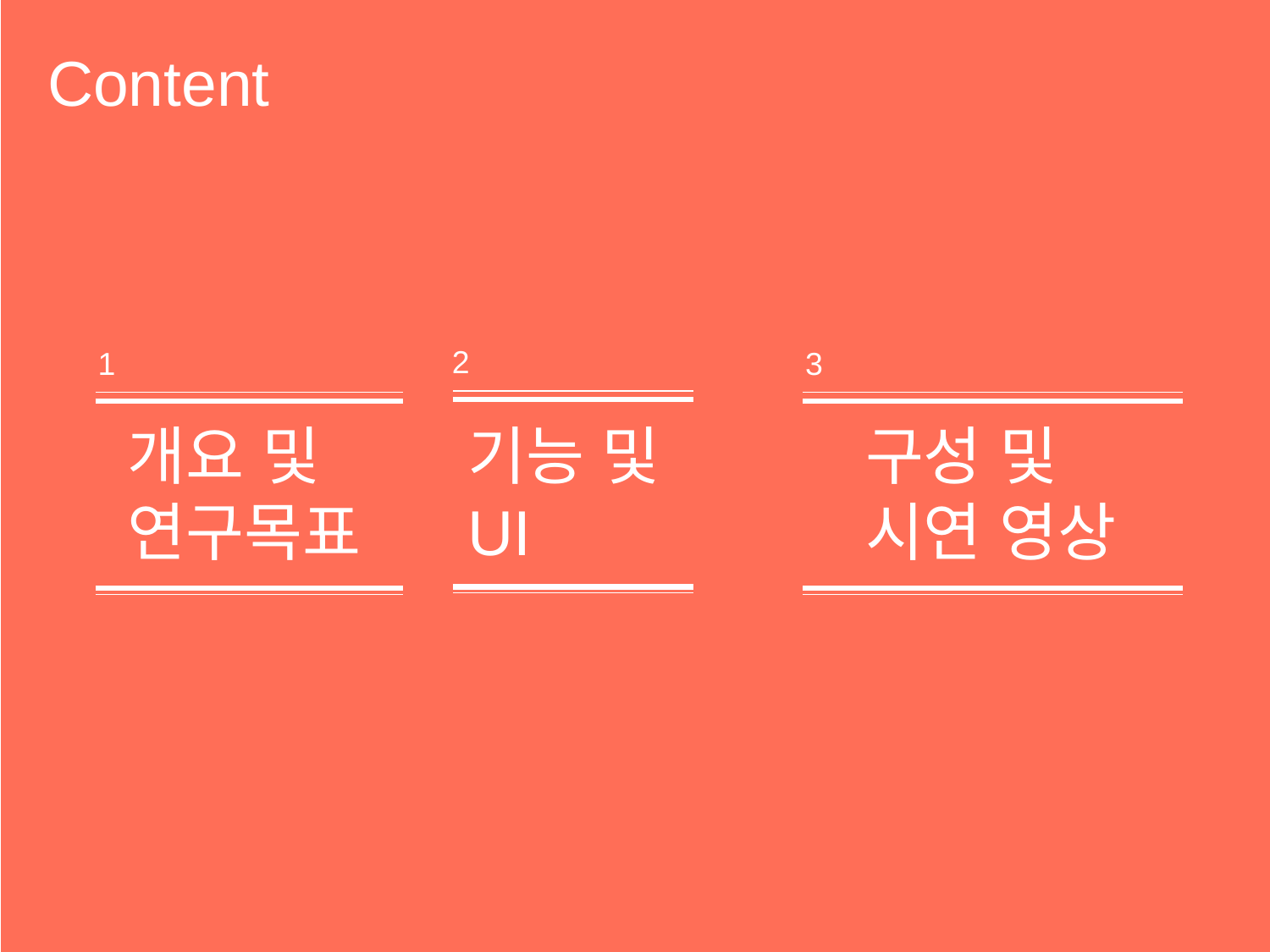

Content
2
1
3
개요 및
연구목표
기능 및 UI
구성 및
시연 영상